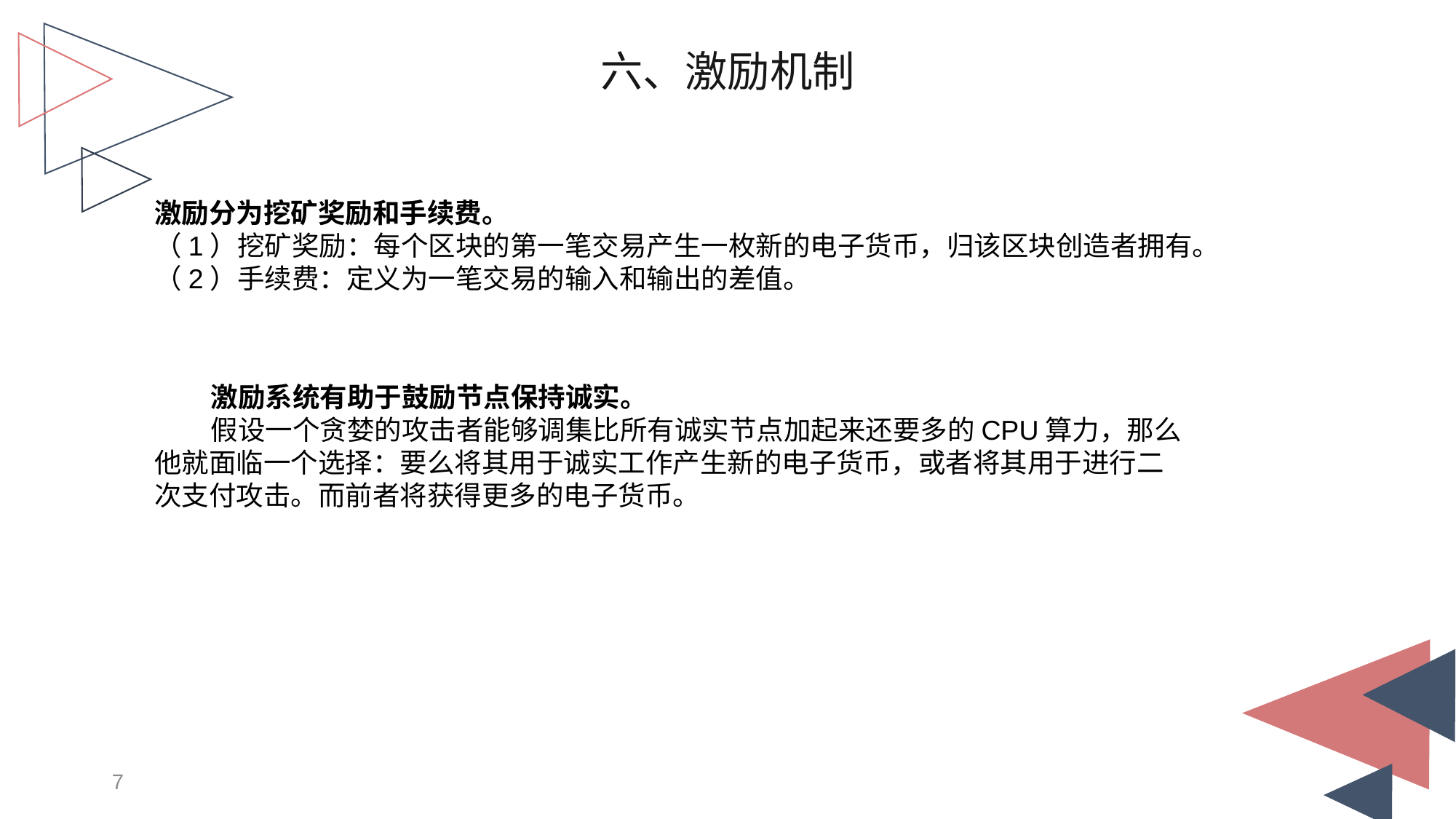

六、激励机制
激励分为挖矿奖励和手续费。
（1）挖矿奖励：每个区块的第一笔交易产生一枚新的电子货币，归该区块创造者拥有。
（2）手续费：定义为一笔交易的输入和输出的差值。
语音转换
重放攻击
        激励系统有助于鼓励节点保持诚实。
        假设一个贪婪的攻击者能够调集比所有诚实节点加起来还要多的CPU算力，那么他就面临一个选择：要么将其用于诚实工作产生新的电子货币，或者将其用于进行二次支付攻击。而前者将获得更多的电子货币。
7